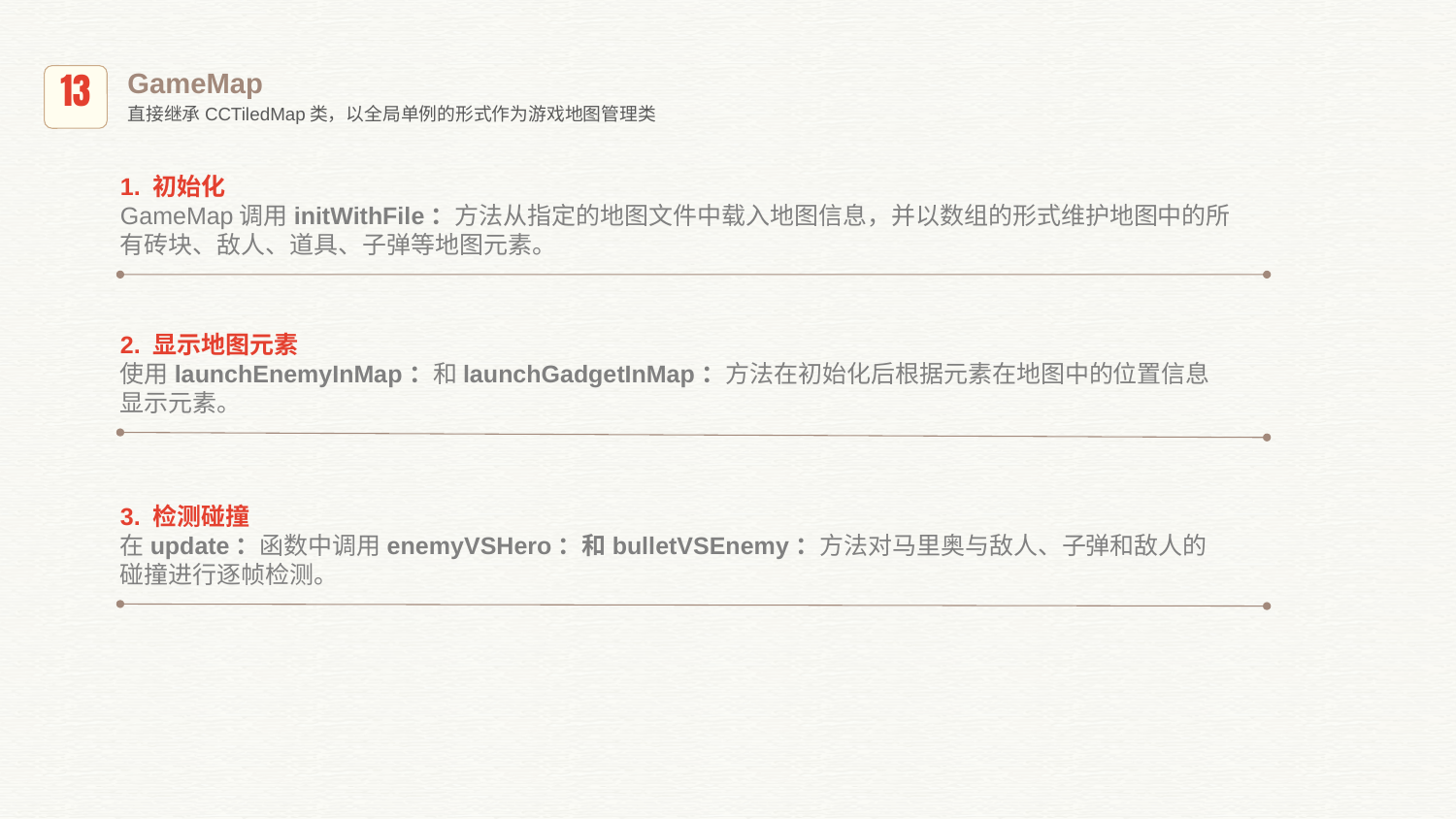

GameMap
直接继承CCTiledMap类，以全局单例的形式作为游戏地图管理类
1. 初始化
GameMap调用initWithFile：方法从指定的地图文件中载入地图信息，并以数组的形式维护地图中的所有砖块、敌人、道具、子弹等地图元素。

2. 显示地图元素
使用launchEnemyInMap：和launchGadgetInMap：方法在初始化后根据元素在地图中的位置信息显示元素。

3. 检测碰撞
在update：函数中调用enemyVSHero：和bulletVSEnemy：方法对马里奥与敌人、子弹和敌人的碰撞进行逐帧检测。